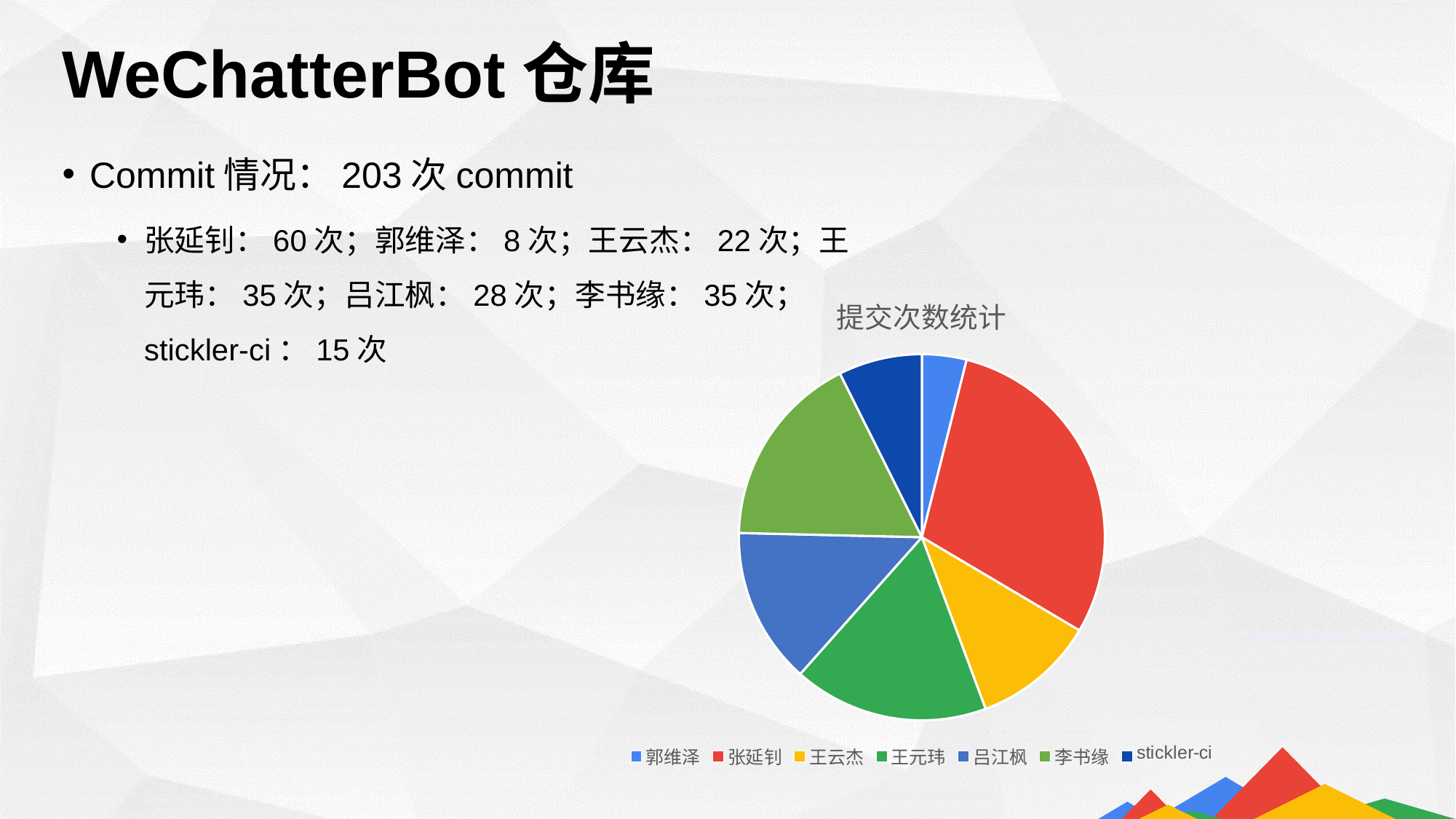

WeChatterBot仓库
Commit情况：203次commit
张延钊：60次；郭维泽：8次；王云杰：22次；王元玮：35次；吕江枫：28次；李书缘：35次；stickler-ci：15次

### Chart: 提交次数统计

| Category | 销售额 |
|---|---|
| 郭维泽 | 8.0 |
| 张延钊 | 60.0 |
| 王云杰 | 22.0 |
| 王元玮 | 35.0 |
| 吕江枫 | 28.0 |
| 李书缘 | 35.0 |
| stickler-ci | 15.0 |